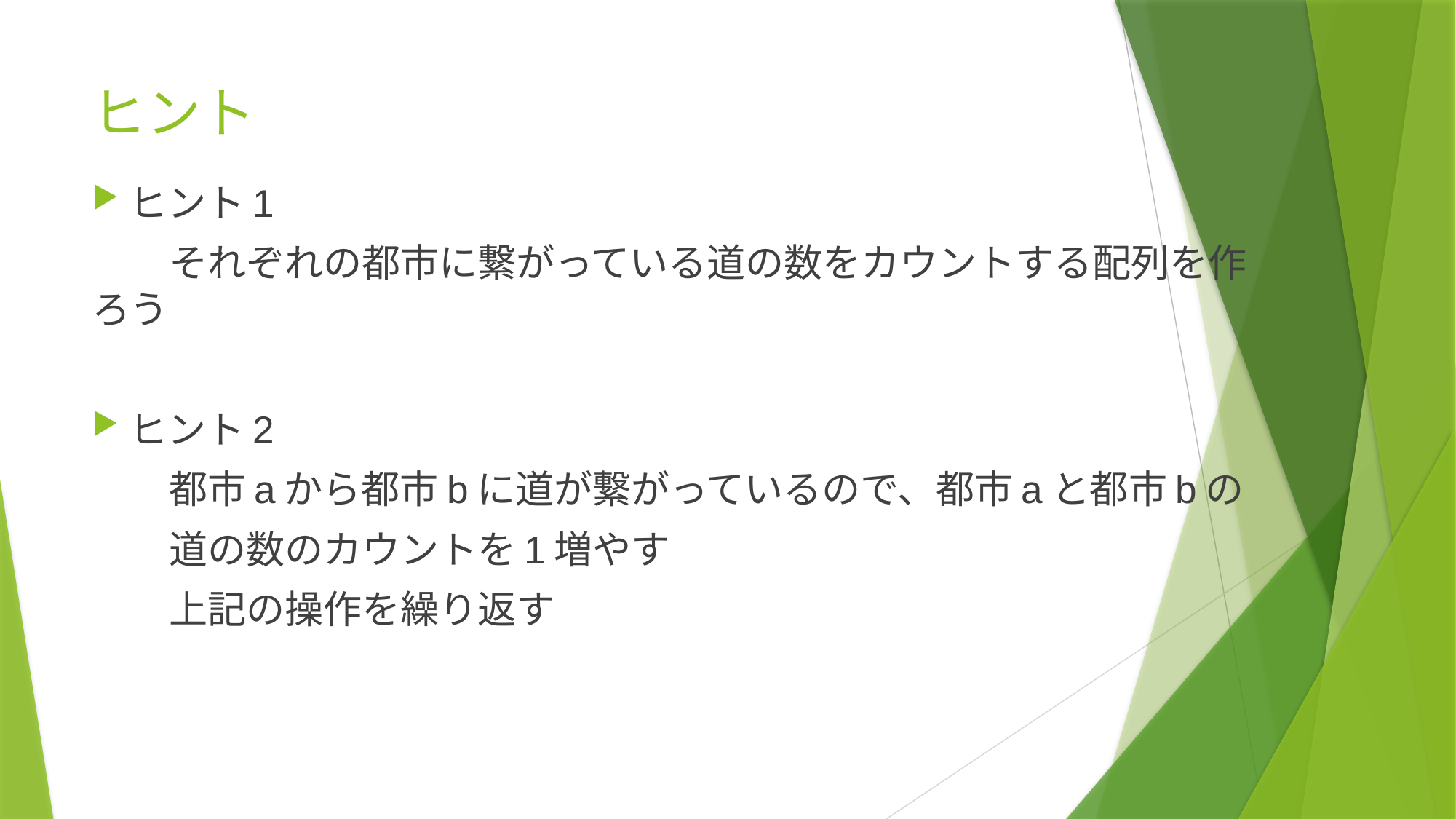

# ヒント
ヒント1
　　それぞれの都市に繋がっている道の数をカウントする配列を作ろう

ヒント2
　　都市aから都市bに道が繋がっているので、都市aと都市bの
　　道の数のカウントを1増やす
　　上記の操作を繰り返す